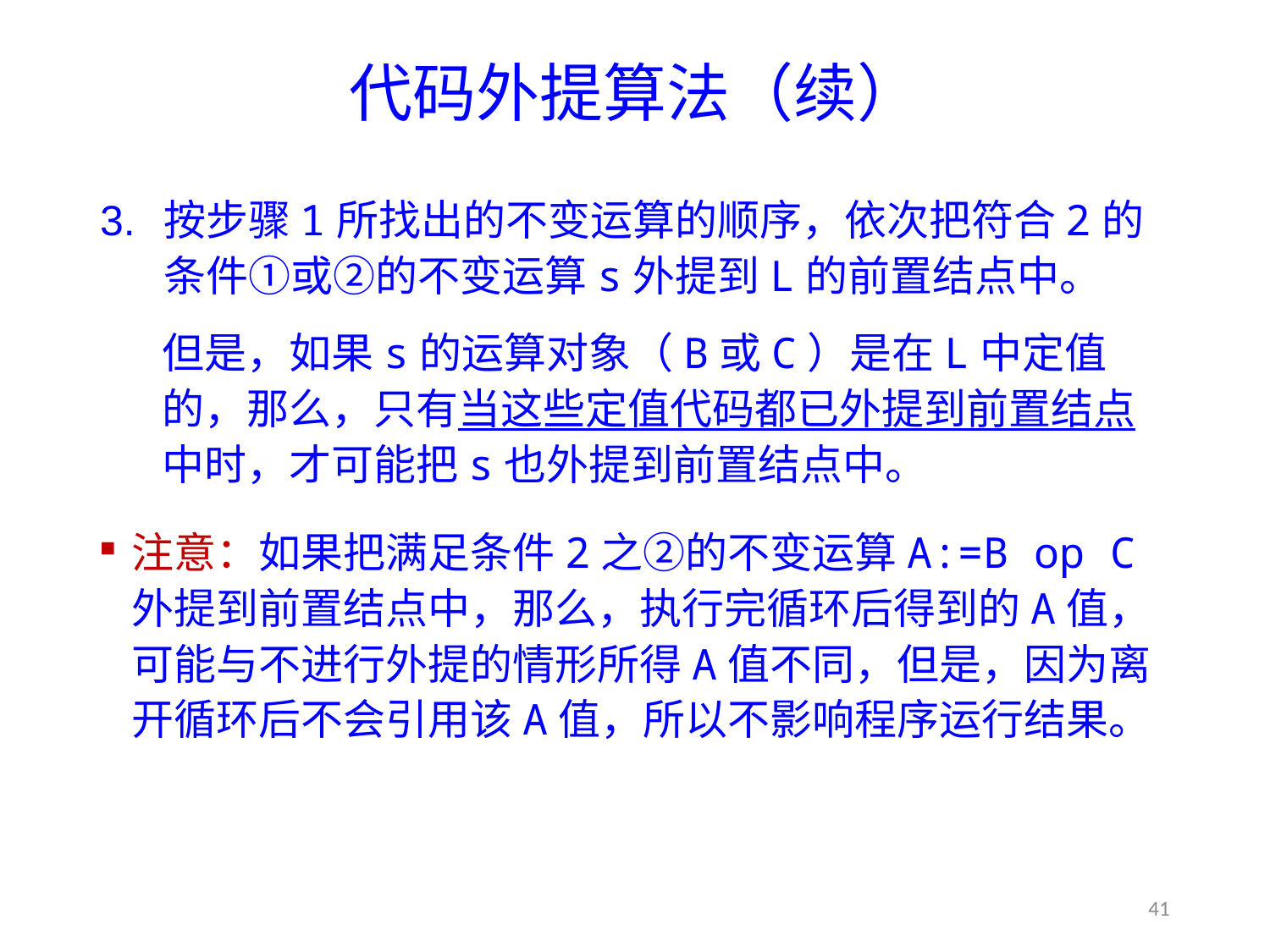

# 代码外提算法（续）
按步骤1所找出的不变运算的顺序，依次把符合2的条件①或②的不变运算s外提到L的前置结点中。
但是，如果s的运算对象（B或C）是在L中定值的，那么，只有当这些定值代码都已外提到前置结点中时，才可能把s也外提到前置结点中。
注意：如果把满足条件2之②的不变运算A:=B op C外提到前置结点中，那么，执行完循环后得到的A值，可能与不进行外提的情形所得A值不同，但是，因为离开循环后不会引用该A值，所以不影响程序运行结果。
41